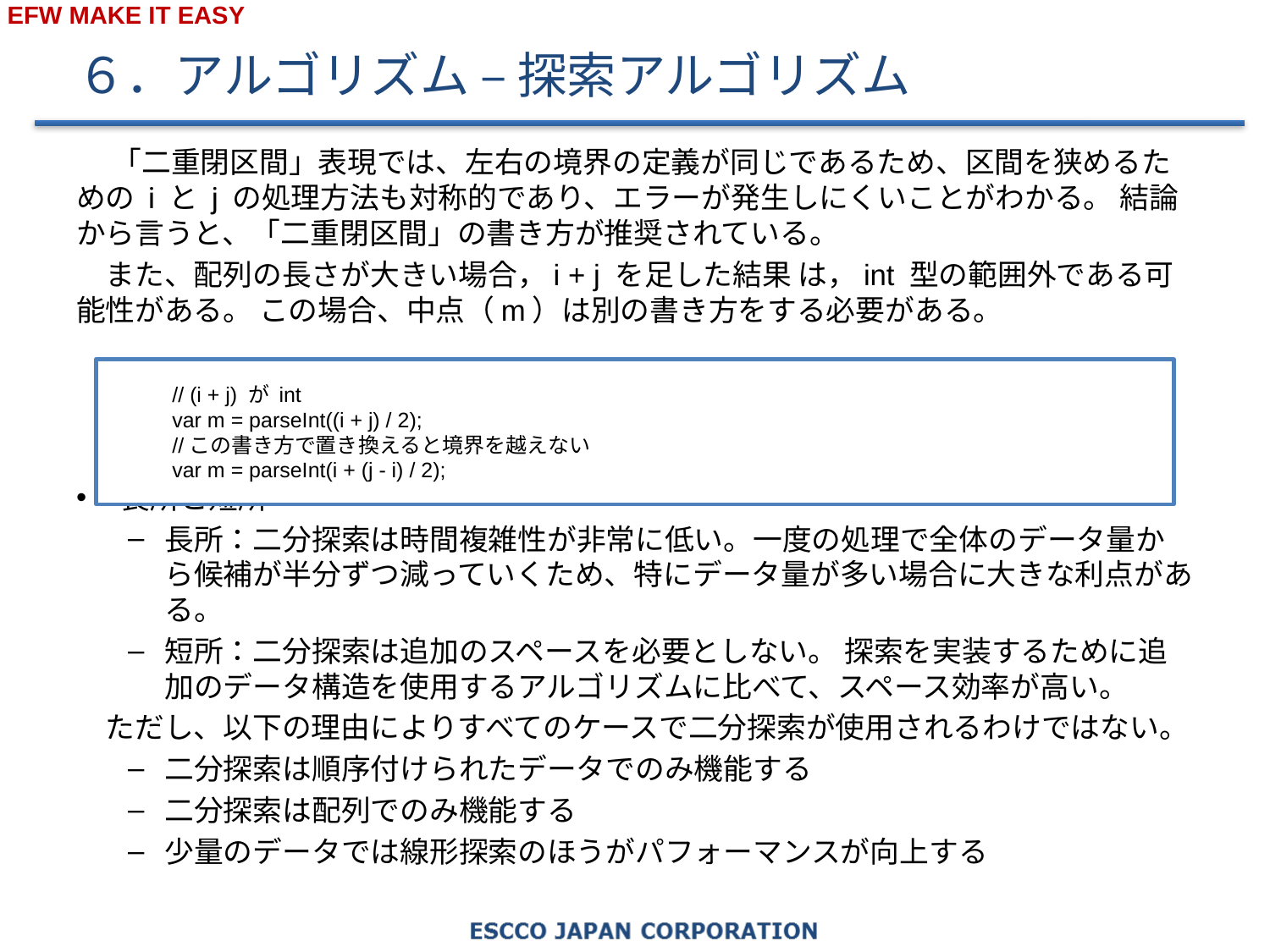

# ６．アルゴリズム – 探索アルゴリズム
　 「二重閉区間」表現では、左右の境界の定義が同じであるため、区間を狭めるための i と j の処理方法も対称的であり、エラーが発生しにくいことがわかる。 結論から言うと、「二重閉区間」の書き方が推奨されている。
　また、配列の長さが大きい場合，i + j を足した結果 は，int 型の範囲外である可能性がある。 この場合、中点（m）は別の書き方をする必要がある。

長所と短所
長所：二分探索は時間複雑性が非常に低い。一度の処理で全体のデータ量から候補が半分ずつ減っていくため、特にデータ量が多い場合に大きな利点がある。
短所：二分探索は追加のスペースを必要としない。 探索を実装するために追加のデータ構造を使用するアルゴリズムに比べて、スペース効率が高い。
　ただし、以下の理由によりすべてのケースで二分探索が使用されるわけではない。
二分探索は順序付けられたデータでのみ機能する
二分探索は配列でのみ機能する
少量のデータでは線形探索のほうがパフォーマンスが向上する

// (i + j) が int
var m = parseInt((i + j) / 2);
//この書き方で置き換えると境界を越えない
var m = parseInt(i + (j - i) / 2);